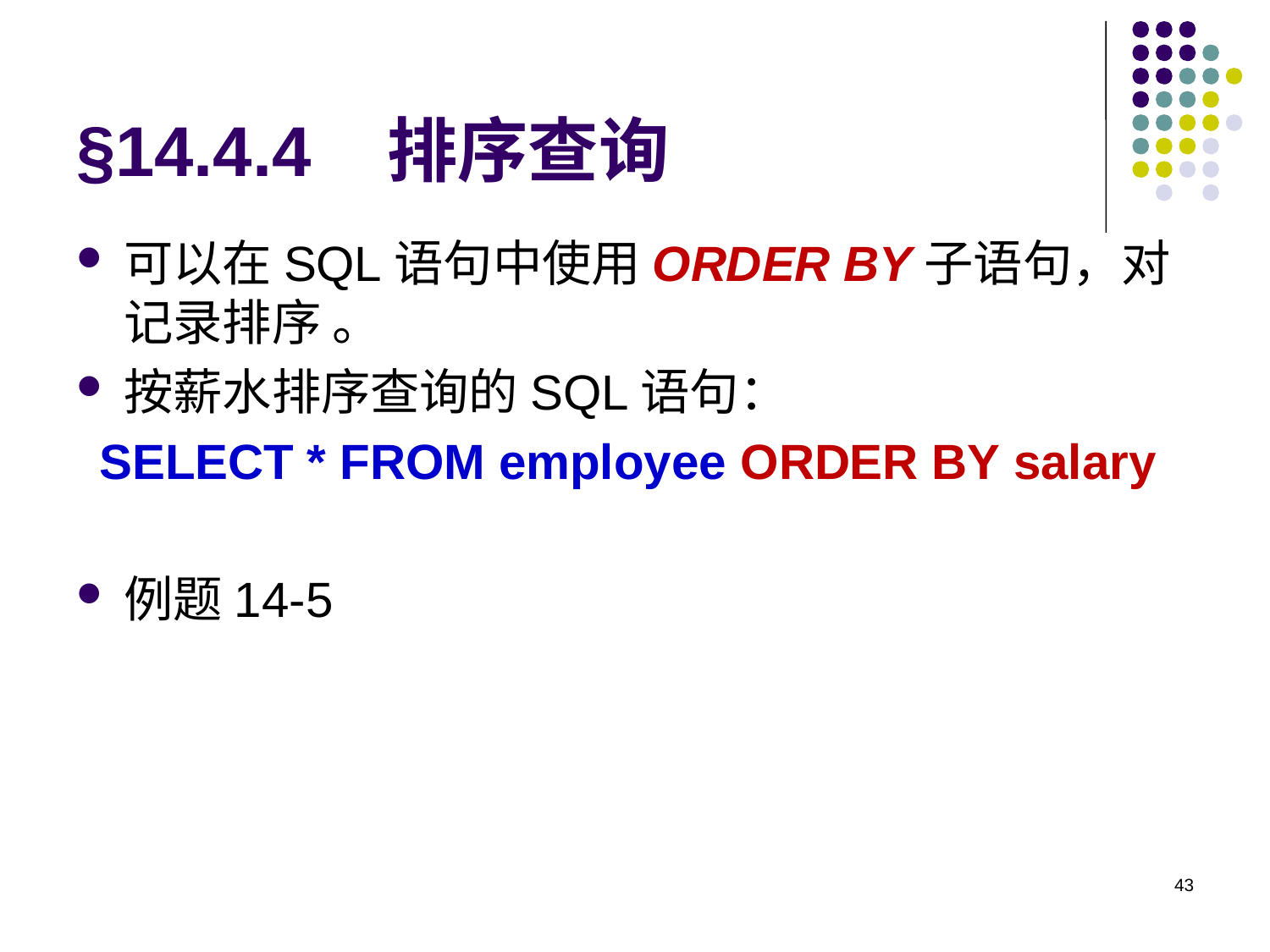

# §14.4.4   排序查询
可以在SQL语句中使用ORDER BY子语句，对记录排序 。
按薪水排序查询的SQL语句：
SELECT * FROM employee ORDER BY salary

例题14-5
43